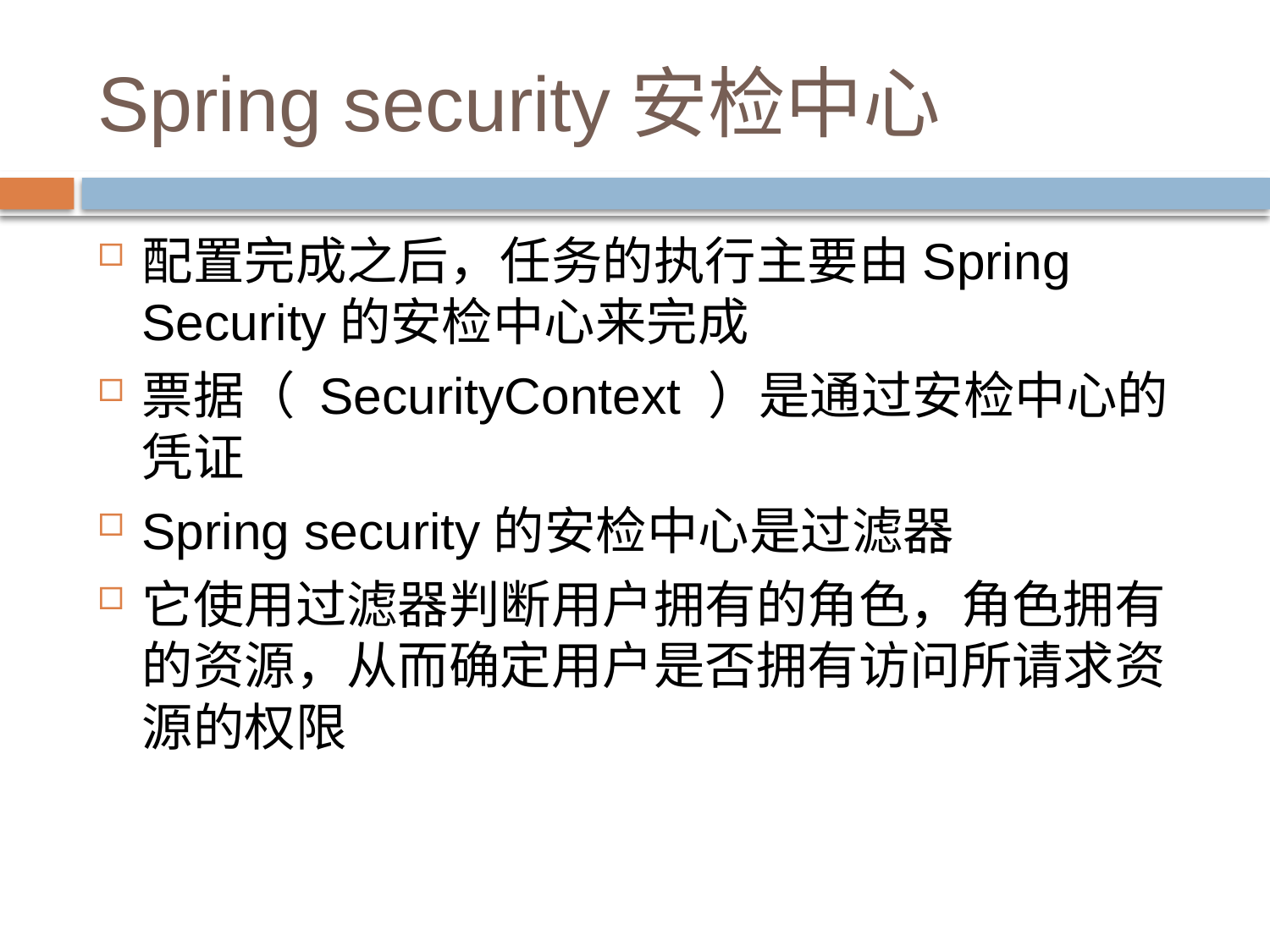

# Spring security安检中心
配置完成之后，任务的执行主要由Spring Security的安检中心来完成
票据（ SecurityContext ）是通过安检中心的凭证
Spring security的安检中心是过滤器
它使用过滤器判断用户拥有的角色，角色拥有的资源，从而确定用户是否拥有访问所请求资源的权限